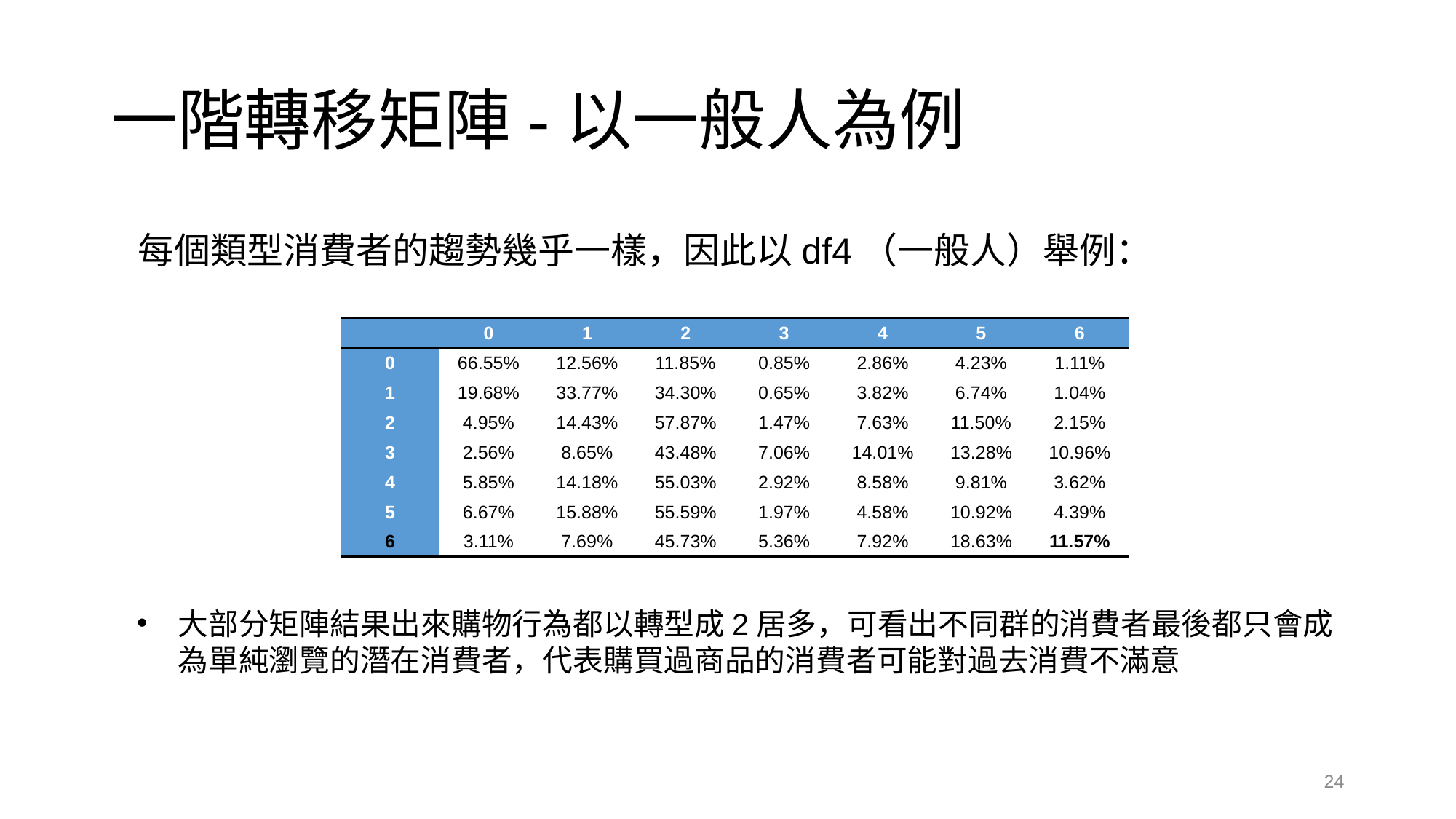

# 一階轉移矩陣-以一般人為例
每個類型消費者的趨勢幾乎一樣，因此以df4（一般人）舉例：
|  | 0 | 1 | 2 | 3 | 4 | 5 | 6 |
| --- | --- | --- | --- | --- | --- | --- | --- |
| 0 | 66.55% | 12.56% | 11.85% | 0.85% | 2.86% | 4.23% | 1.11% |
| 1 | 19.68% | 33.77% | 34.30% | 0.65% | 3.82% | 6.74% | 1.04% |
| 2 | 4.95% | 14.43% | 57.87% | 1.47% | 7.63% | 11.50% | 2.15% |
| 3 | 2.56% | 8.65% | 43.48% | 7.06% | 14.01% | 13.28% | 10.96% |
| 4 | 5.85% | 14.18% | 55.03% | 2.92% | 8.58% | 9.81% | 3.62% |
| 5 | 6.67% | 15.88% | 55.59% | 1.97% | 4.58% | 10.92% | 4.39% |
| 6 | 3.11% | 7.69% | 45.73% | 5.36% | 7.92% | 18.63% | 11.57% |
大部分矩陣結果出來購物行為都以轉型成2居多，可看出不同群的消費者最後都只會成為單純瀏覽的潛在消費者，代表購買過商品的消費者可能對過去消費不滿意
24